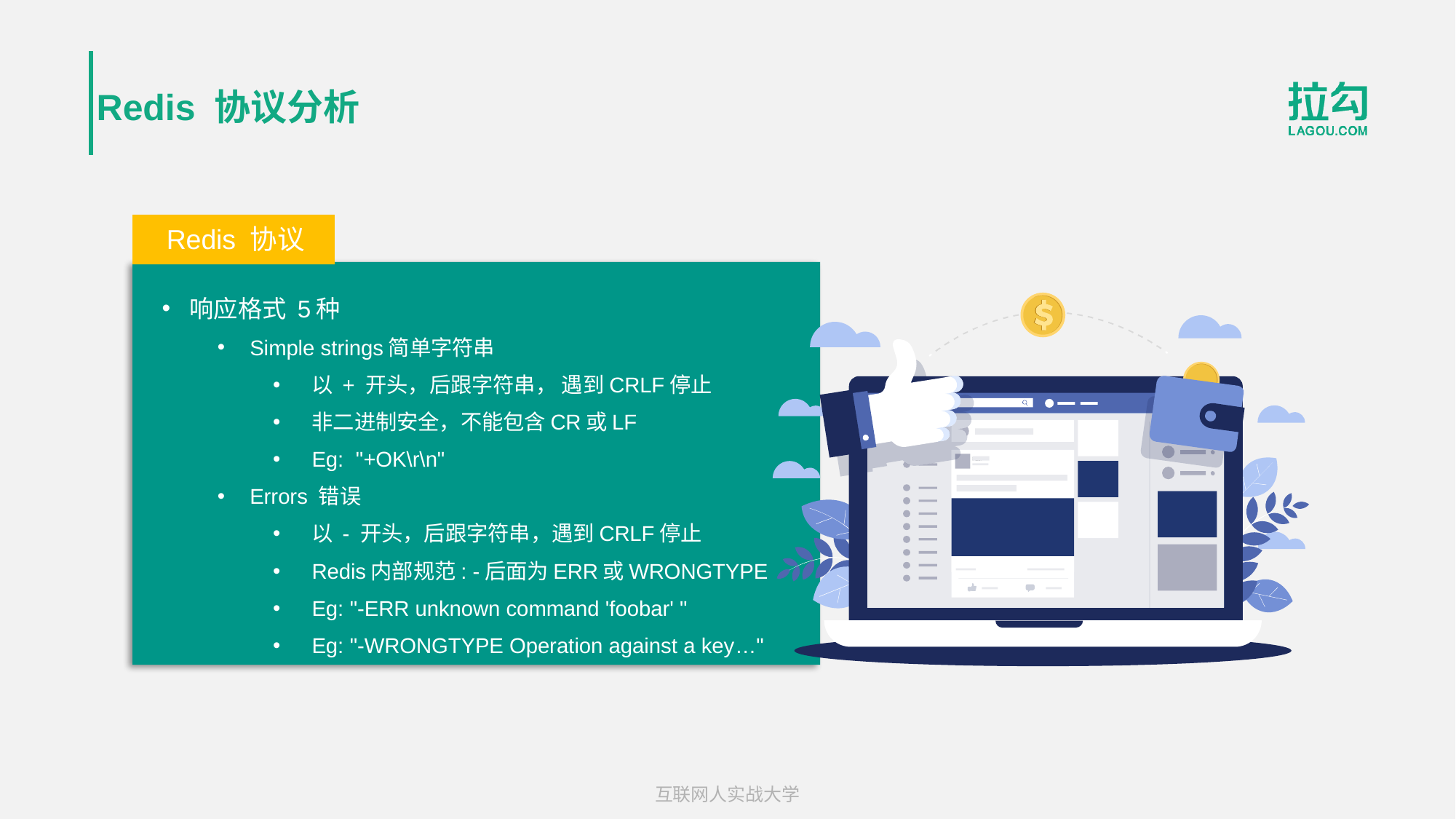

# Redis 协议分析

Redis 协议

响应格式 5种
Simple strings简单字符串
以 + 开头，后跟字符串， 遇到CRLF停止
非二进制安全，不能包含CR或LF
Eg:  "+OK\r\n"
Errors 错误
以 - 开头，后跟字符串，遇到CRLF停止
Redis内部规范: -后面为ERR或WRONGTYPE
Eg: "-ERR unknown command 'foobar' "
Eg: "-WRONGTYPE Operation against a key…"